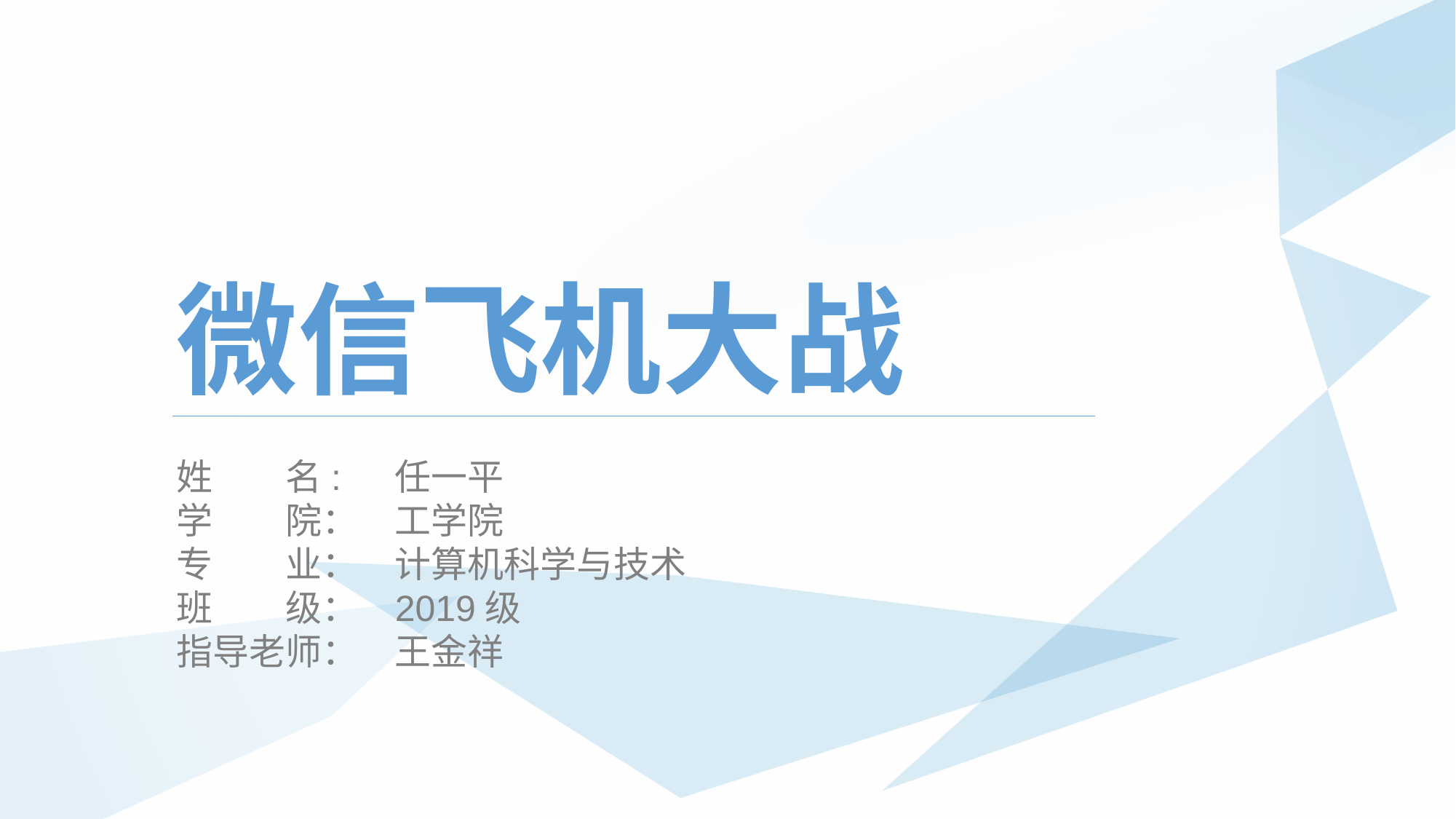

微信飞机大战
姓 	名: 	任一平
学	院：	工学院
专	业：	计算机科学与技术
班	级：	2019级
指导老师：	王金祥